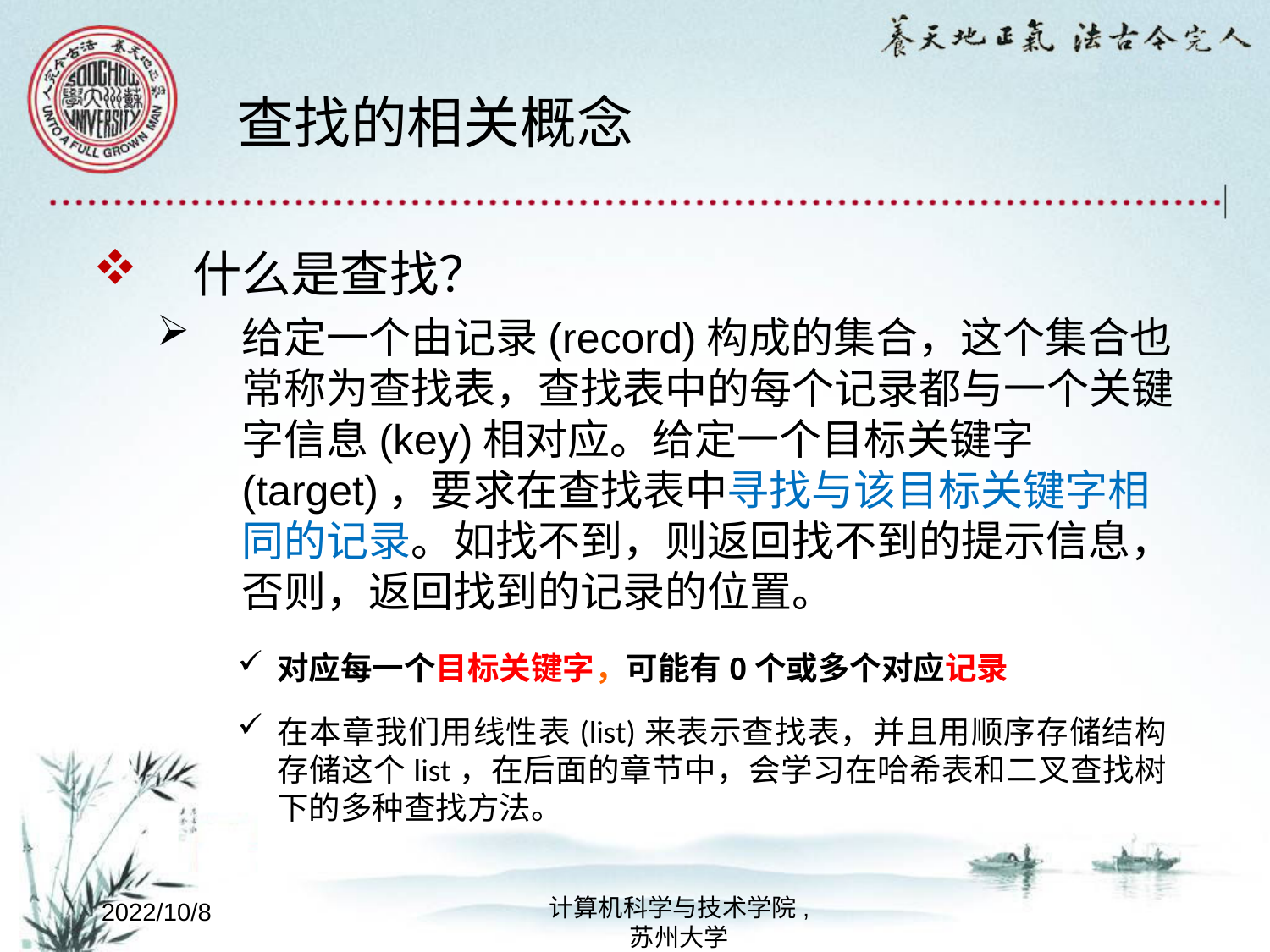

# 查找的相关概念
什么是查找？
给定一个由记录(record)构成的集合，这个集合也常称为查找表，查找表中的每个记录都与一个关键字信息(key)相对应。给定一个目标关键字(target)，要求在查找表中寻找与该目标关键字相同的记录。如找不到，则返回找不到的提示信息，否则，返回找到的记录的位置。
对应每一个目标关键字，可能有0个或多个对应记录

在本章我们用线性表(list)来表示查找表，并且用顺序存储结构存储这个list，在后面的章节中，会学习在哈希表和二叉查找树下的多种查找方法。
计算机科学与技术学院,
苏州大学
2022/10/8